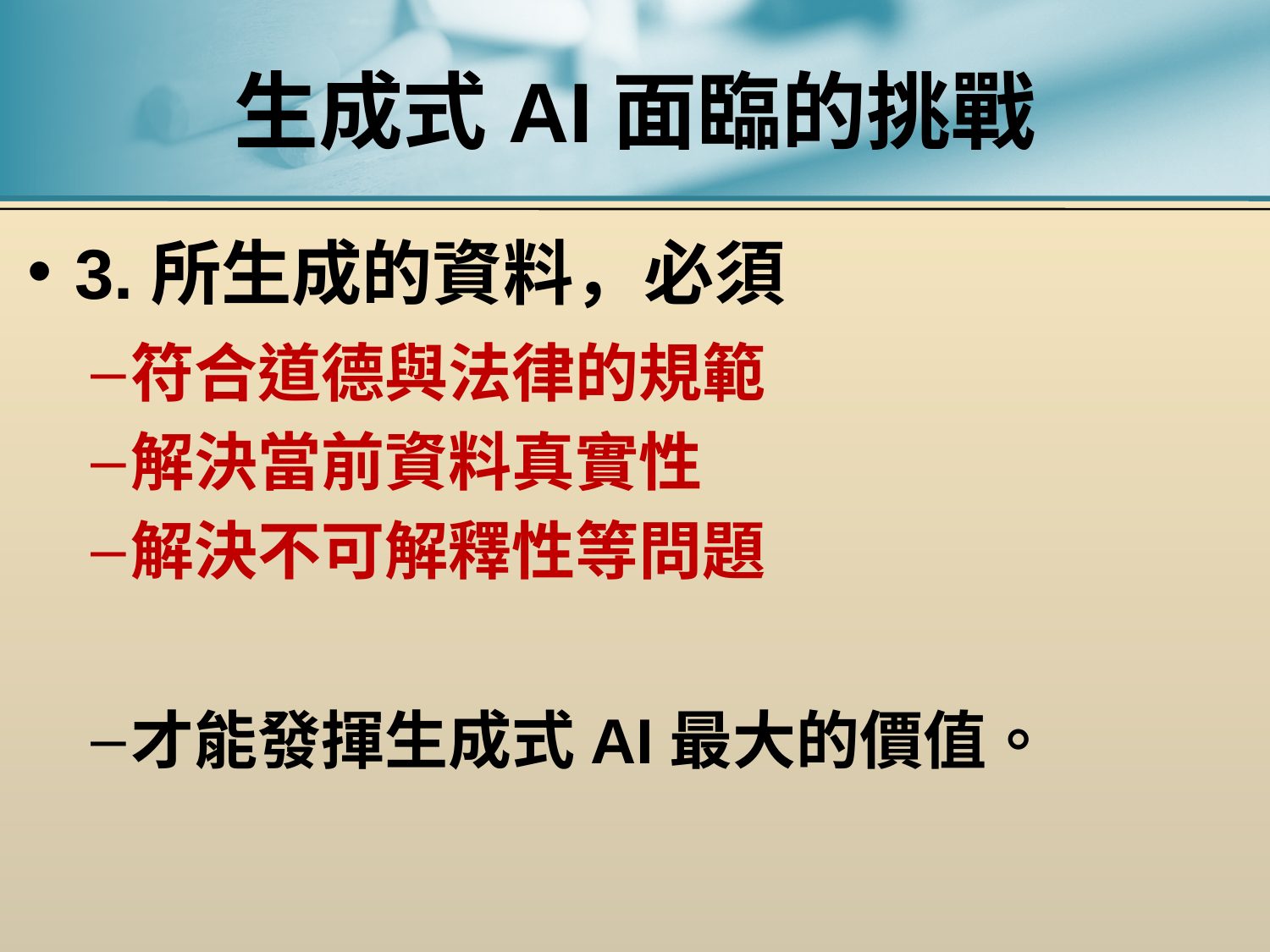

# 生成式AI面臨的挑戰
3.所生成的資料，必須
符合道德與法律的規範
解決當前資料真實性
解決不可解釋性等問題

才能發揮生成式AI最大的價值。